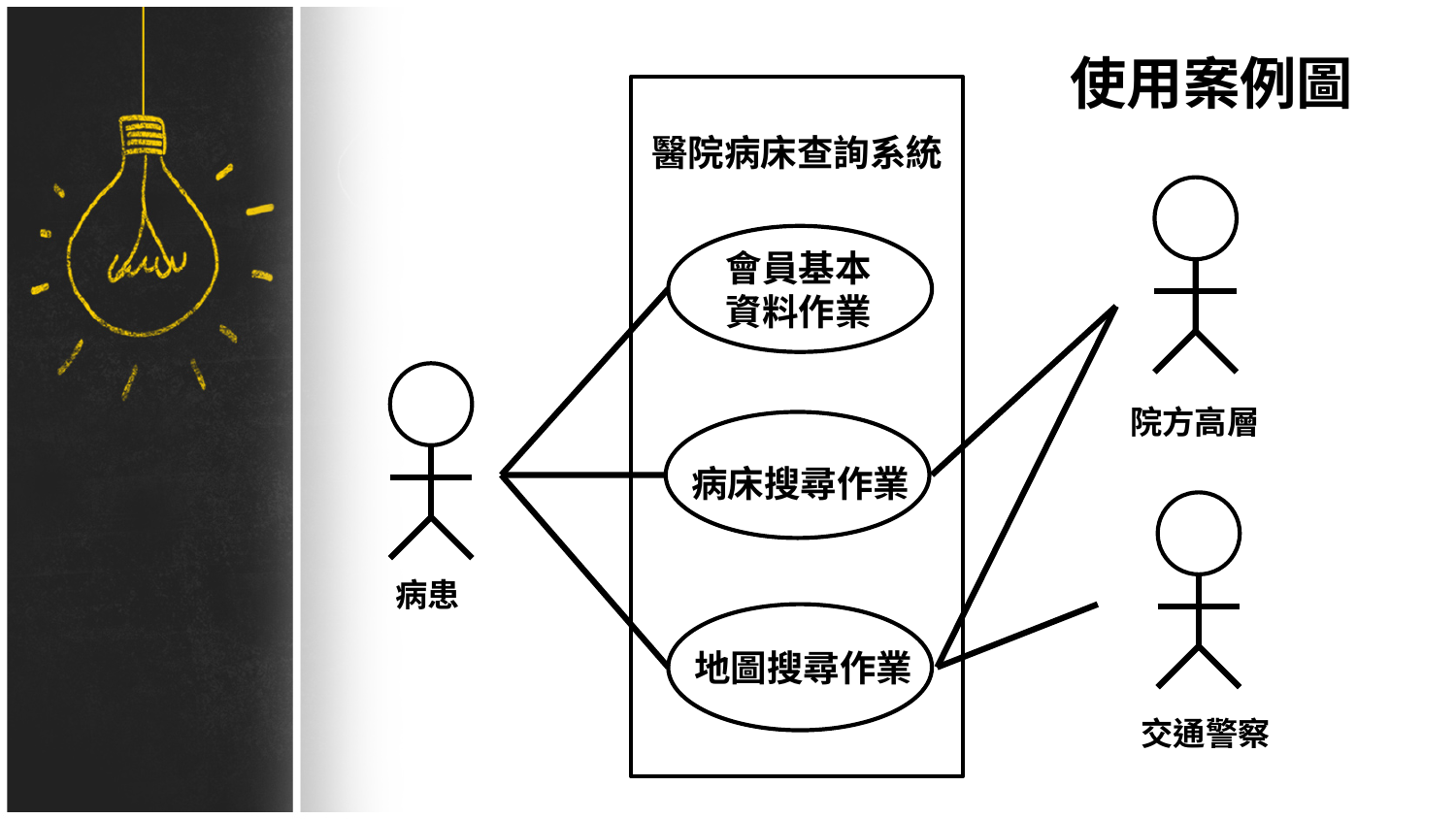

使用案例圖

醫院病床查詢系統

會員基本
資料作業

病患
院方高層

病床搜尋作業

交通警察

地圖搜尋作業